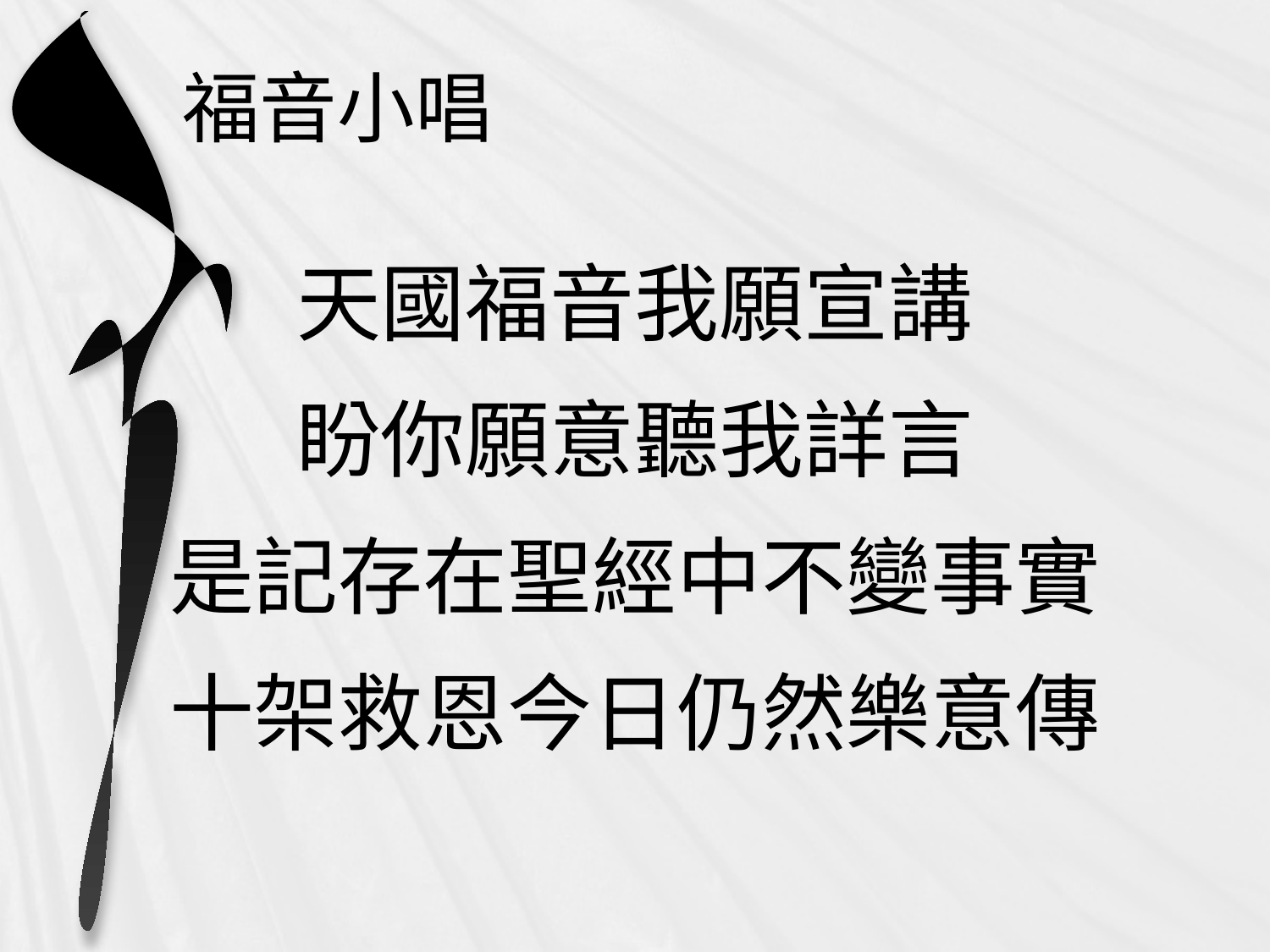

# 福音小唱
天國福音我願宣講
盼你願意聽我詳言
是記存在聖經中不變事實
十架救恩今日仍然樂意傳